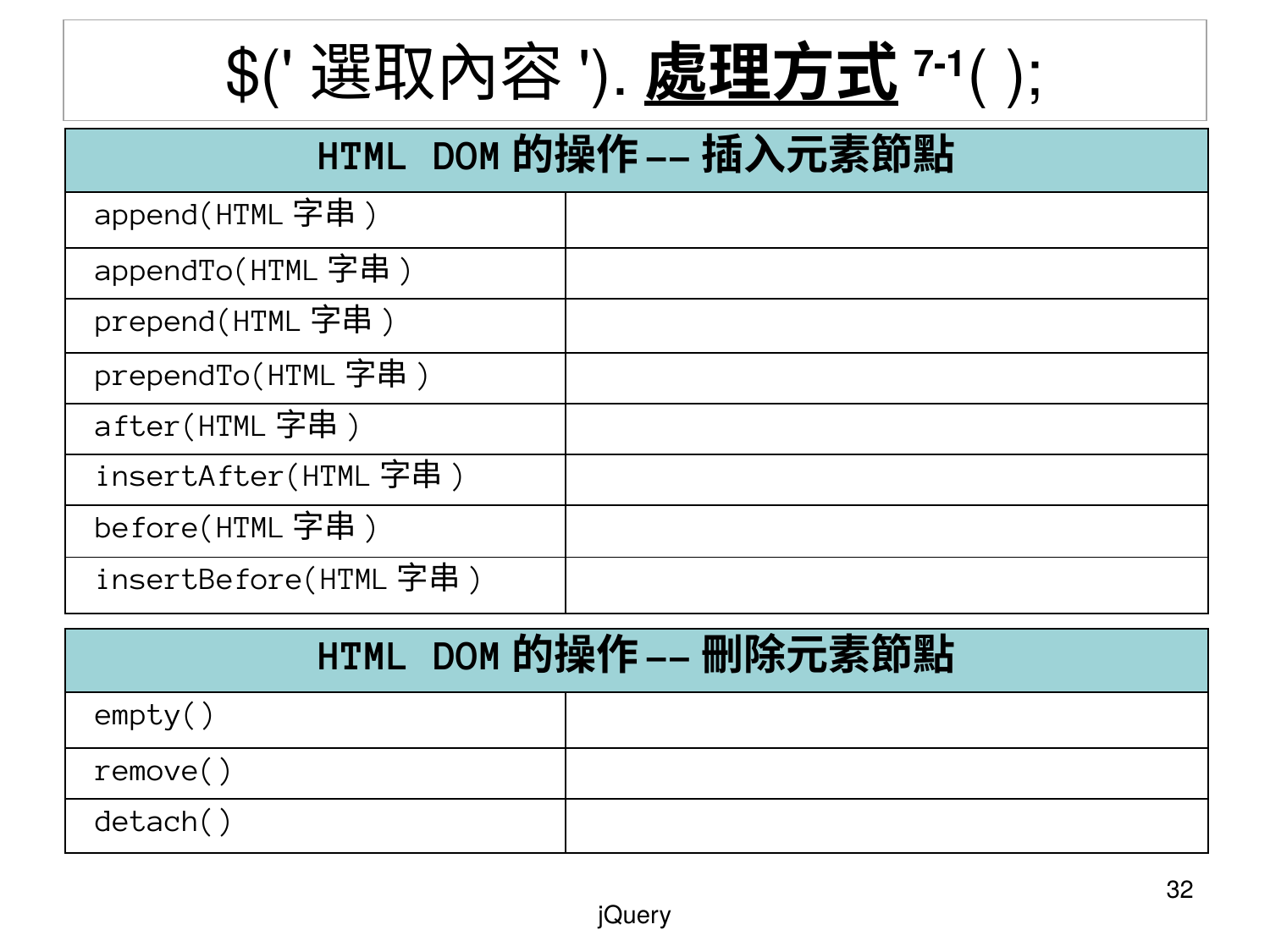

# $('選取內容').處理方式7-1( );
| HTML DOM的操作--插入元素節點 |  |
| --- | --- |
| append(HTML字串) |  |
| appendTo(HTML字串) |  |
| prepend(HTML字串) |  |
| prependTo(HTML字串) |  |
| after(HTML字串) |  |
| insertAfter(HTML字串) |  |
| before(HTML字串) |  |
| insertBefore(HTML字串) |  |
| HTML DOM的操作--刪除元素節點 |  |
| --- | --- |
| empty() |  |
| remove() |  |
| detach() |  |
32
jQuery